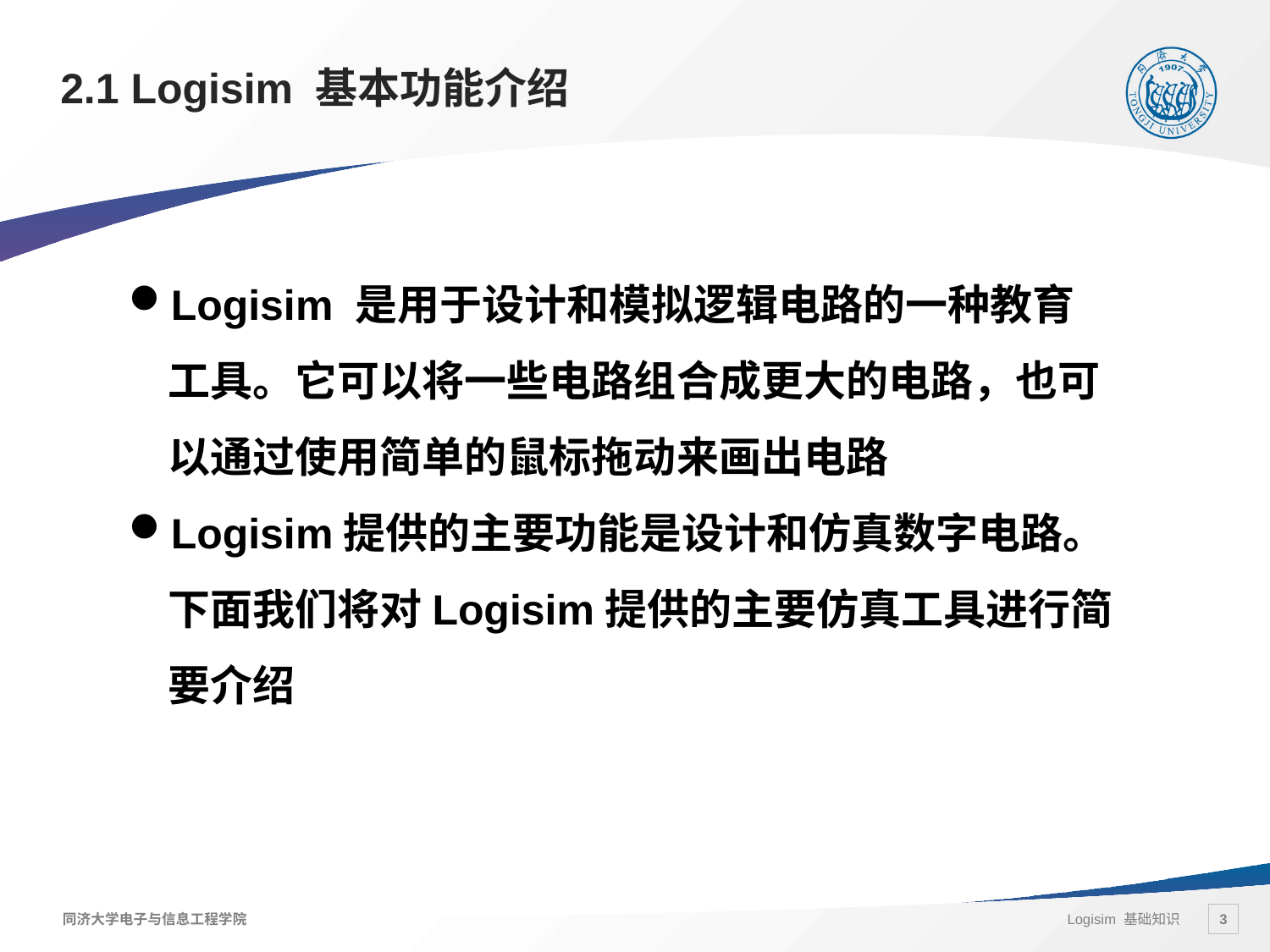

# 2.1 Logisim 基本功能介绍
Logisim 是用于设计和模拟逻辑电路的一种教育工具。它可以将一些电路组合成更大的电路，也可以通过使用简单的鼠标拖动来画出电路
Logisim提供的主要功能是设计和仿真数字电路。下面我们将对Logisim提供的主要仿真工具进行简要介绍